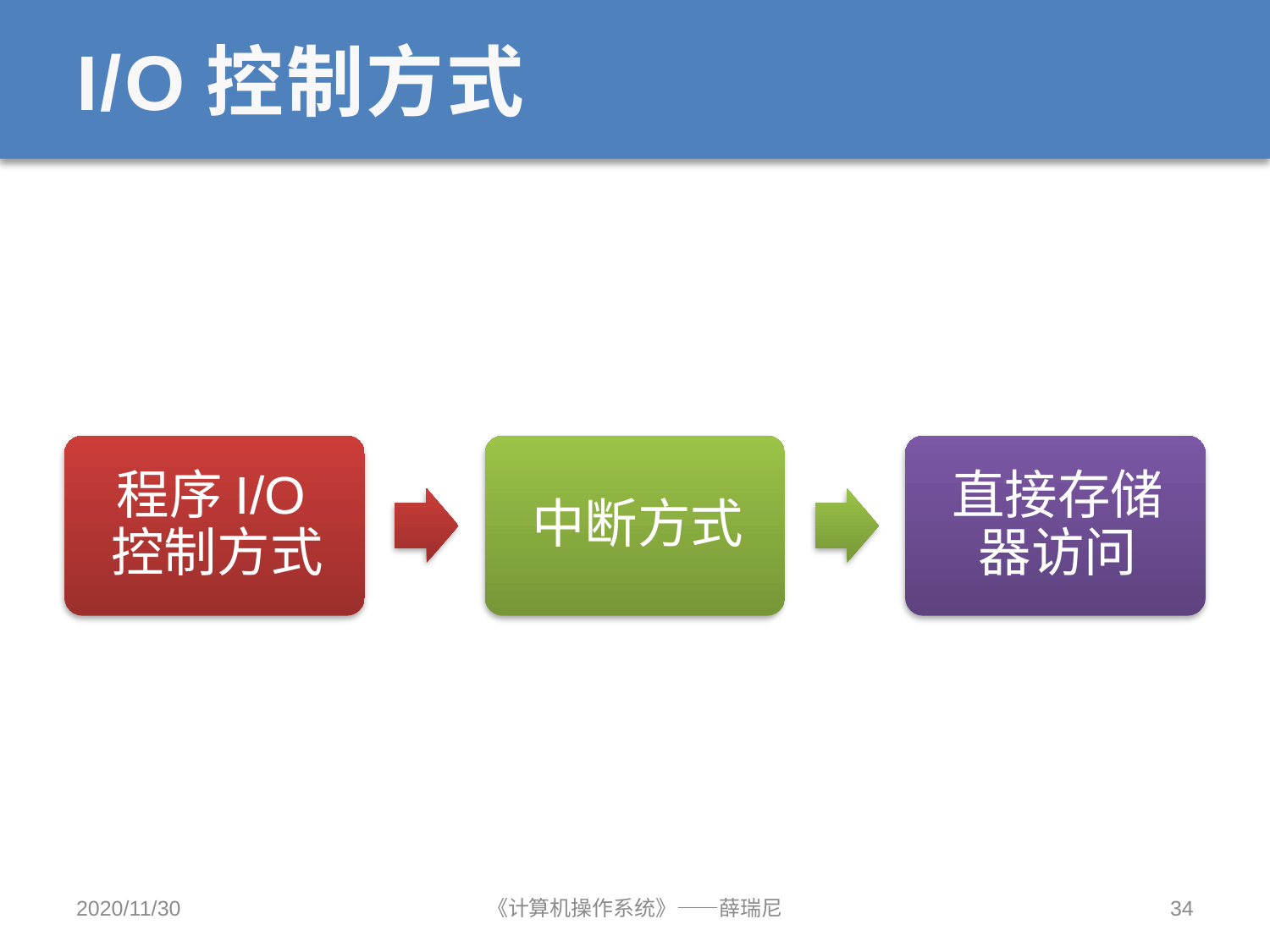

# I/O控制方式
程序I/O控制方式

中断方式

直接存储器访问
2020/11/30
《计算机操作系统》——薛瑞尼
34